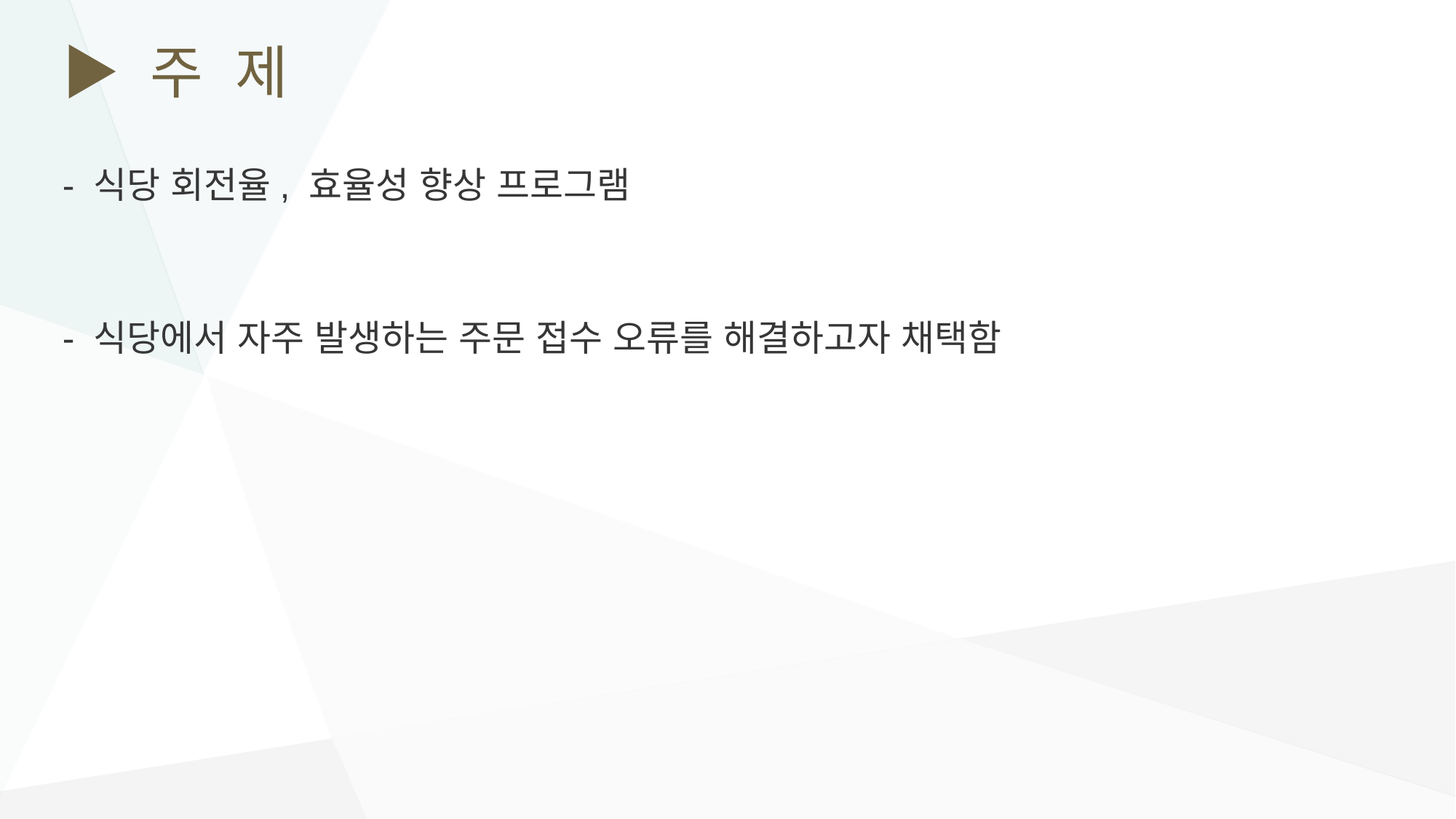

# ▶ 주  제
- 식당 회전율, 효율성 향상 프로그램

- 식당에서 자주 발생하는 주문 접수 오류를 해결하고자 채택함